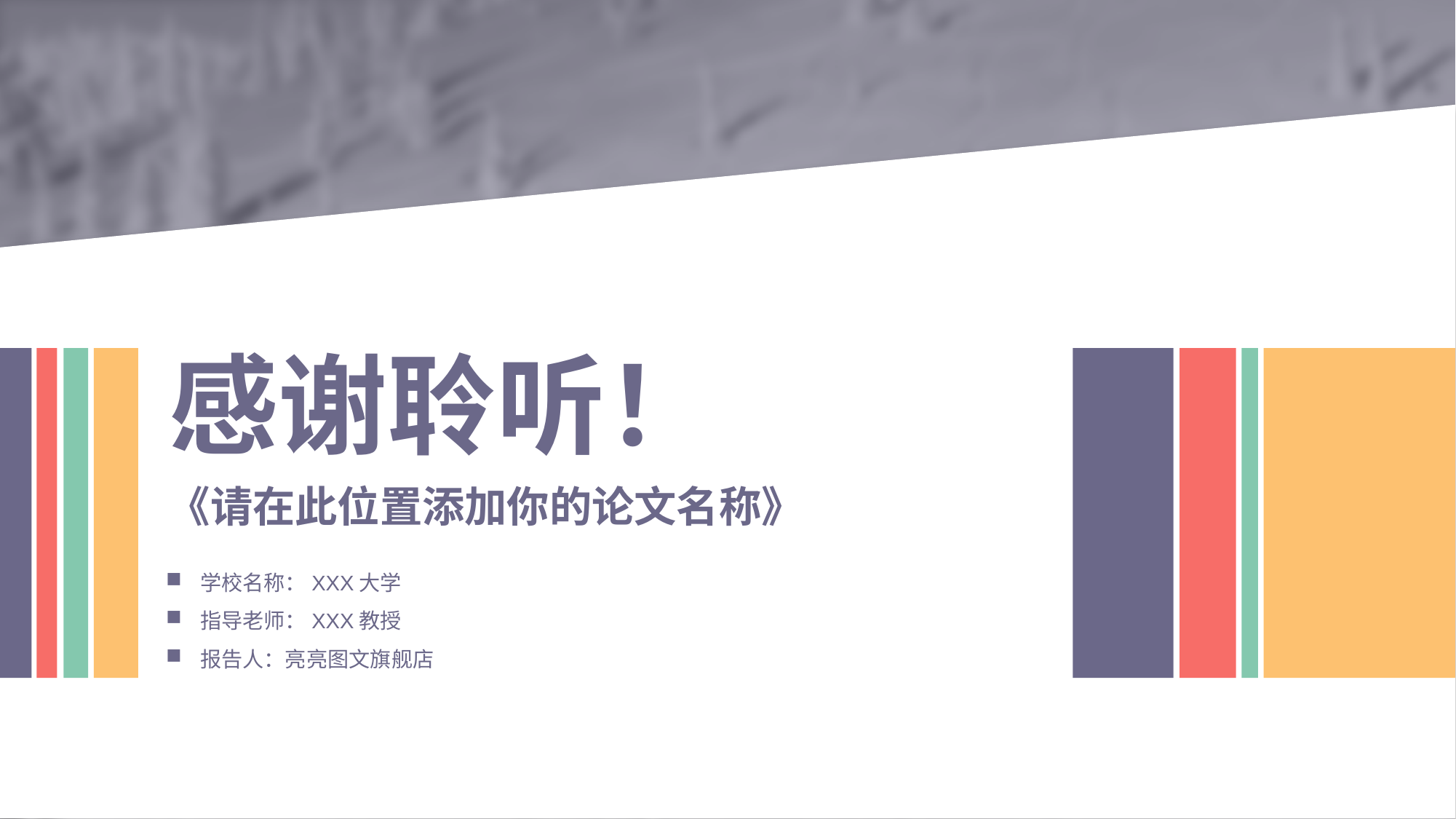

感谢聆听！

《请在此位置添加你的论文名称》
学校名称：XXX大学
指导老师：XXX教授
报告人：亮亮图文旗舰店